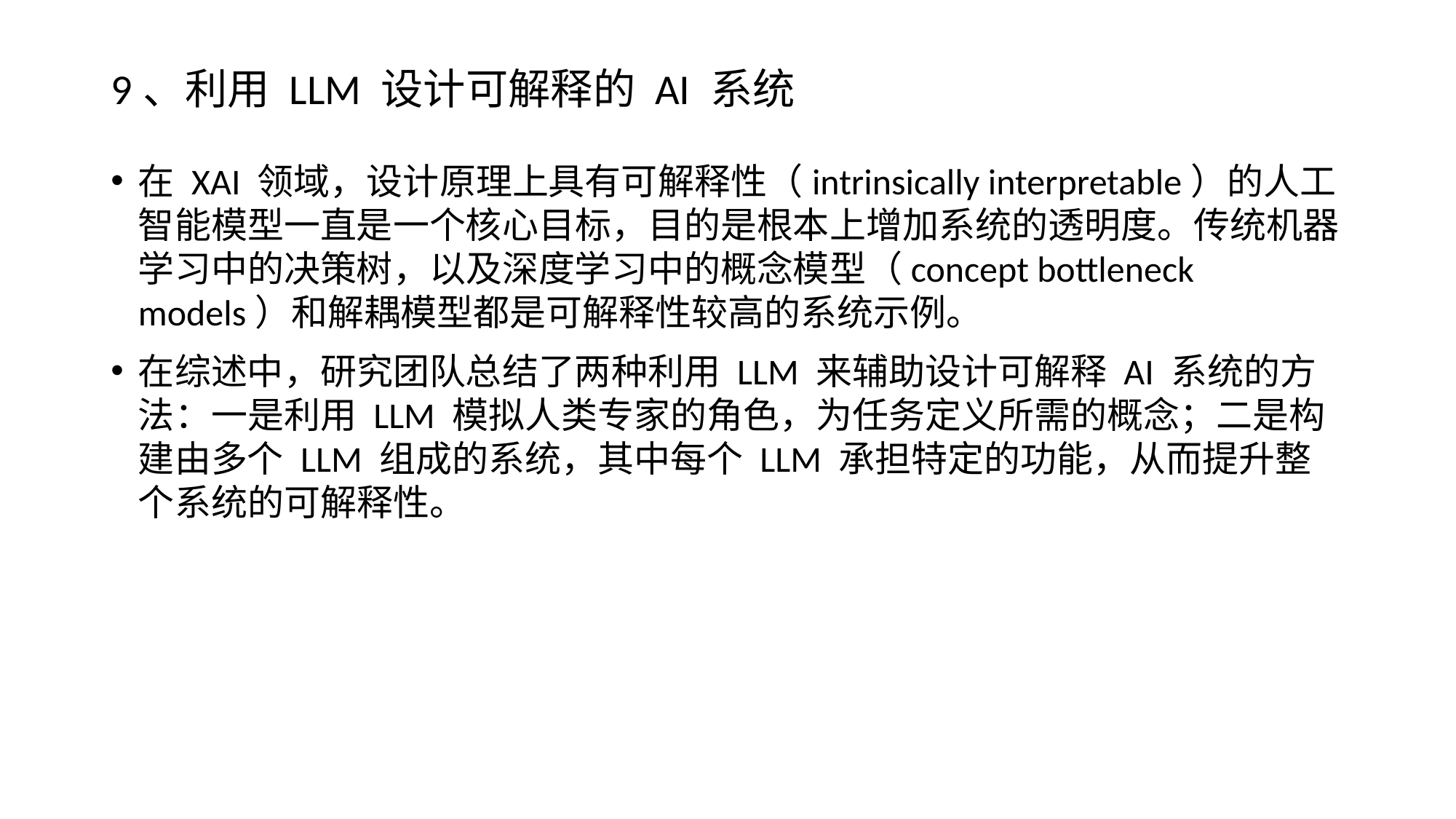

# 9、利用 LLM 设计可解释的 AI 系统
在 XAI 领域，设计原理上具有可解释性（intrinsically interpretable）的人工智能模型一直是一个核心目标，目的是根本上增加系统的透明度。传统机器学习中的决策树，以及深度学习中的概念模型（concept bottleneck models）和解耦模型都是可解释性较高的系统示例。
在综述中，研究团队总结了两种利用 LLM 来辅助设计可解释 AI 系统的方法：一是利用 LLM 模拟人类专家的角色，为任务定义所需的概念；二是构建由多个 LLM 组成的系统，其中每个 LLM 承担特定的功能，从而提升整个系统的可解释性。